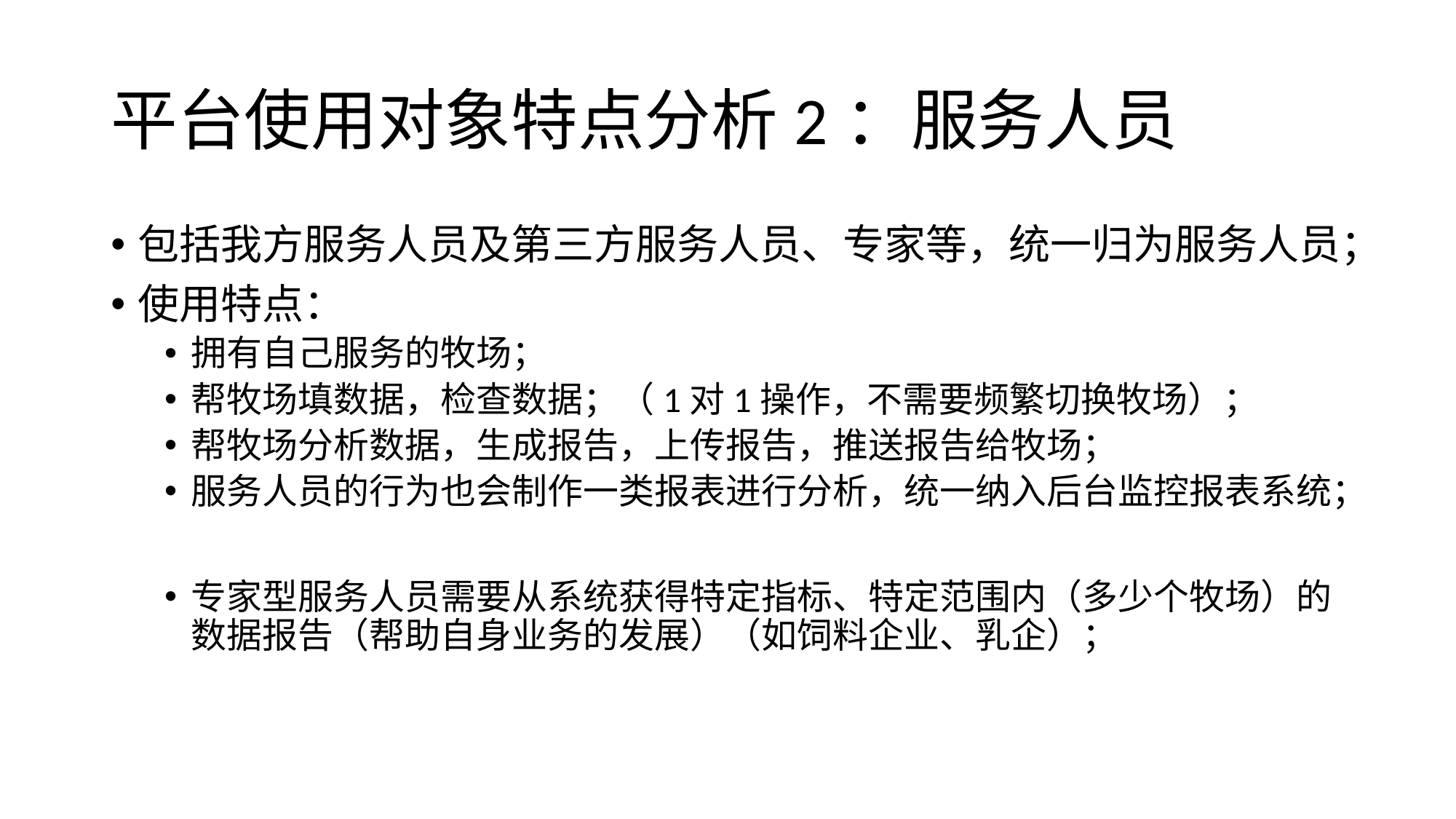

# 平台使用对象特点分析2：服务人员
包括我方服务人员及第三方服务人员、专家等，统一归为服务人员；
使用特点：
拥有自己服务的牧场；
帮牧场填数据，检查数据；（1对1操作，不需要频繁切换牧场）；
帮牧场分析数据，生成报告，上传报告，推送报告给牧场；
服务人员的行为也会制作一类报表进行分析，统一纳入后台监控报表系统；

专家型服务人员需要从系统获得特定指标、特定范围内（多少个牧场）的数据报告（帮助自身业务的发展）（如饲料企业、乳企）；